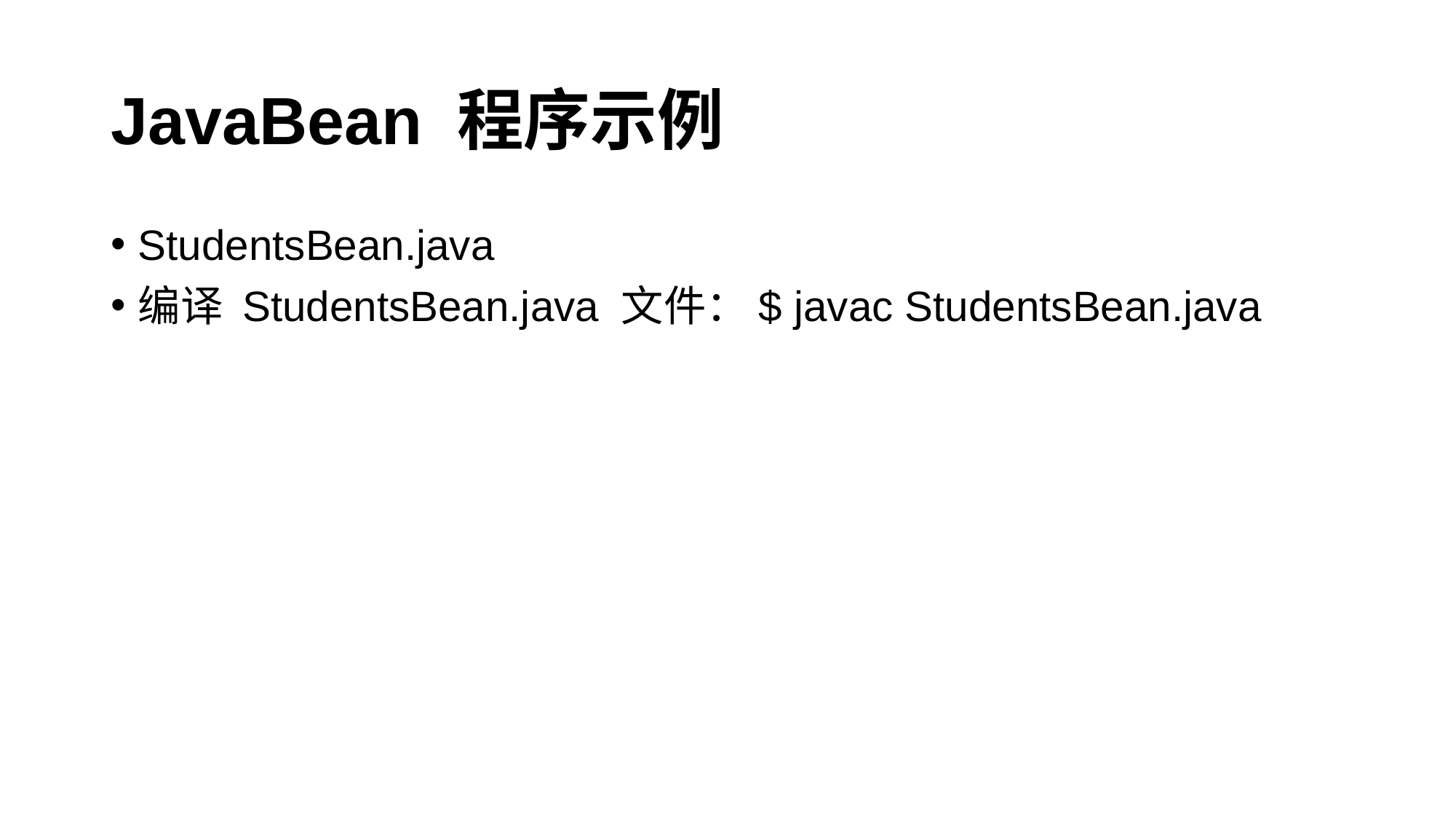

# JavaBean 程序示例
StudentsBean.java
编译 StudentsBean.java 文件：$ javac StudentsBean.java